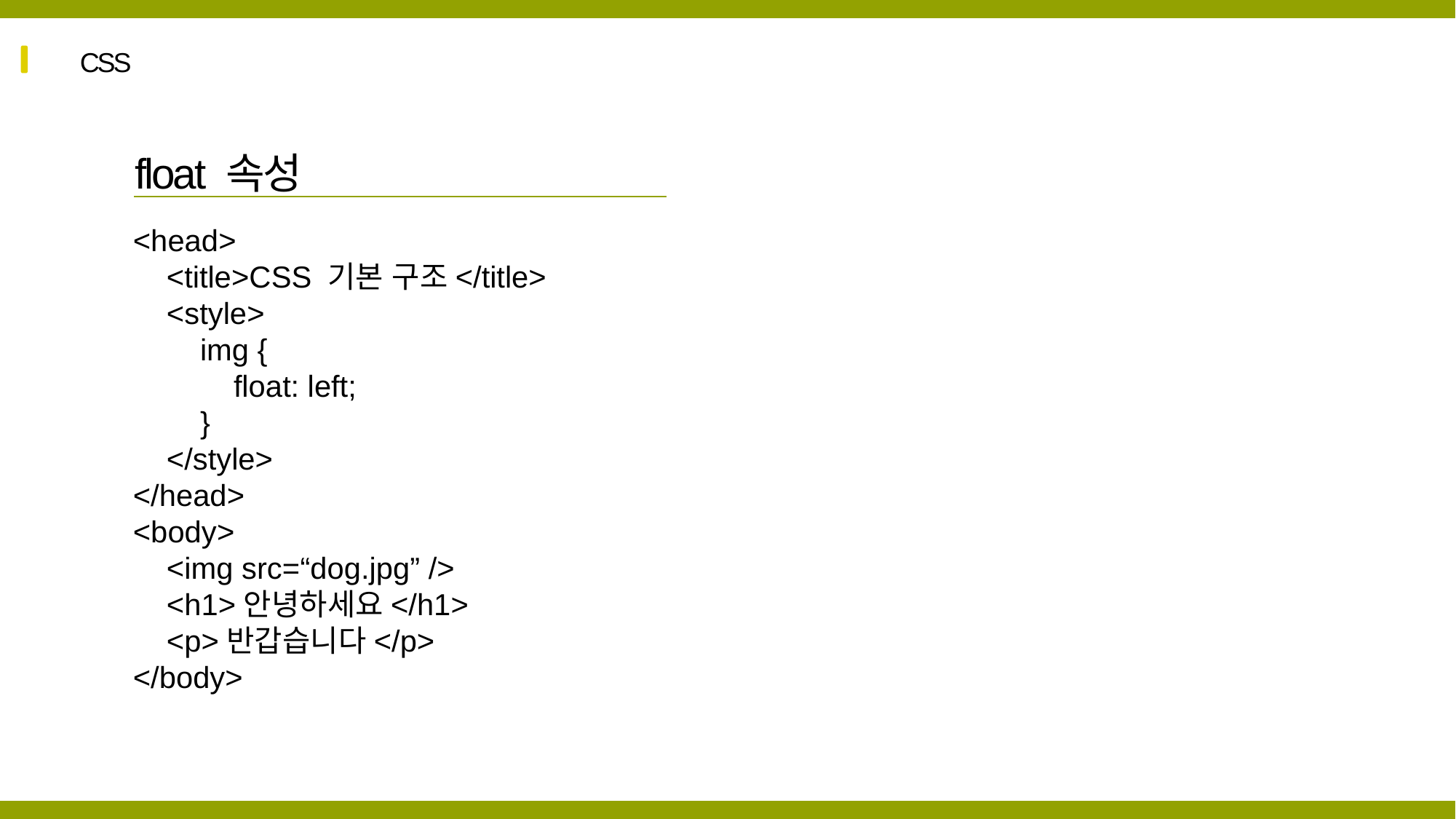

CSS

float 속성
<head>
    <title>CSS 기본 구조</title>
    <style>
        img {
            float: left;
        }
    </style>
</head>
<body>
    <img src=“dog.jpg” />
    <h1>안녕하세요</h1>
    <p>반갑습니다</p>
</body>